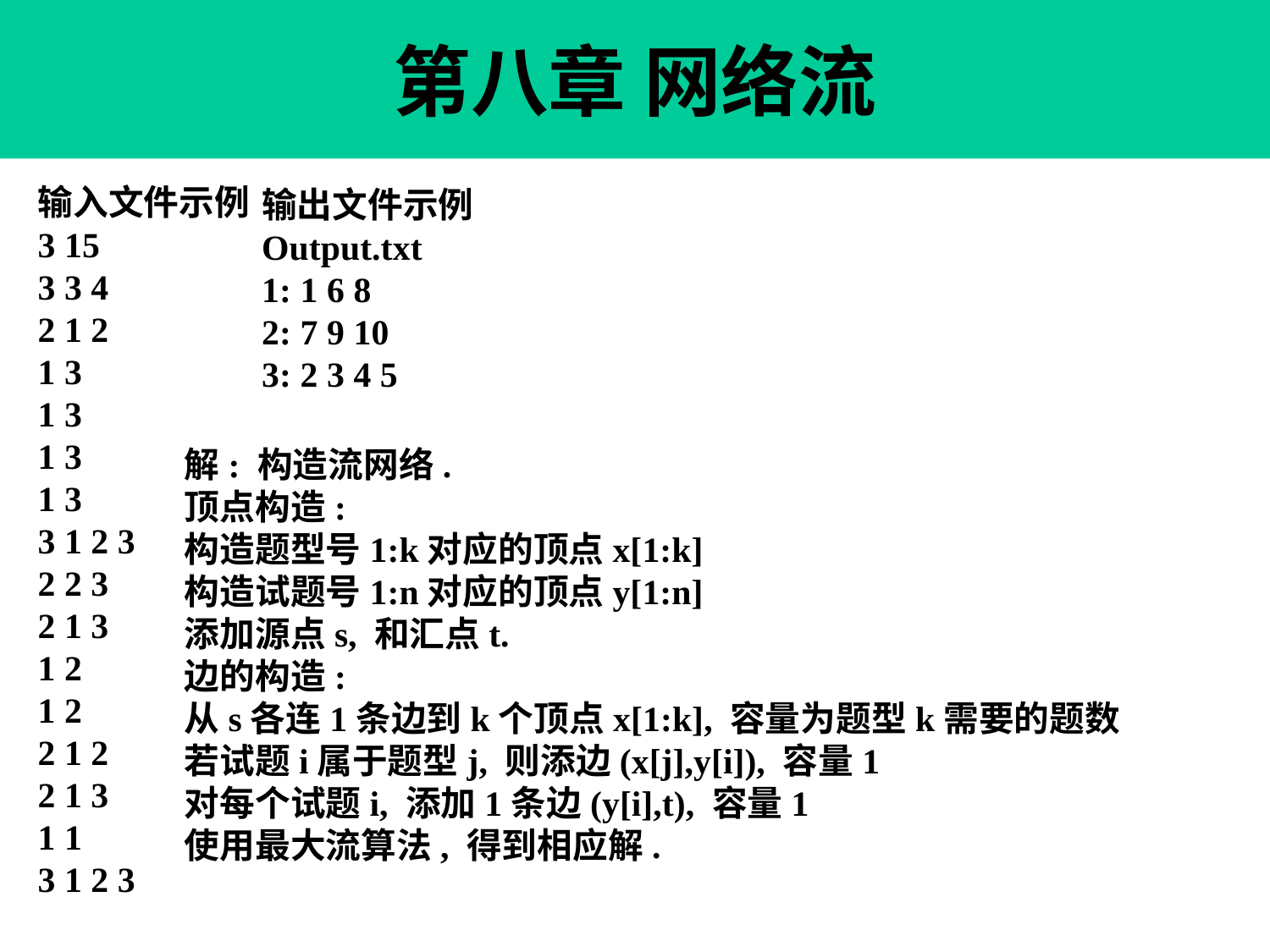

第八章 网络流
输入文件示例
3 15
3 3 4
2 1 2
1 3
1 3
1 3
1 3
3 1 2 3
2 2 3
2 1 3
1 2
1 2
2 1 2
2 1 3
1 1
3 1 2 3
输出文件示例
Output.txt
1: 1 6 8
2: 7 9 10
3: 2 3 4 5
解: 构造流网络.
顶点构造:
构造题型号1:k对应的顶点x[1:k]
构造试题号1:n对应的顶点y[1:n]
添加源点s, 和汇点t.
边的构造:
从s各连1条边到k个顶点x[1:k], 容量为题型k需要的题数
若试题i属于题型j, 则添边(x[j],y[i]), 容量1
对每个试题i, 添加1条边(y[i],t), 容量1
使用最大流算法, 得到相应解.